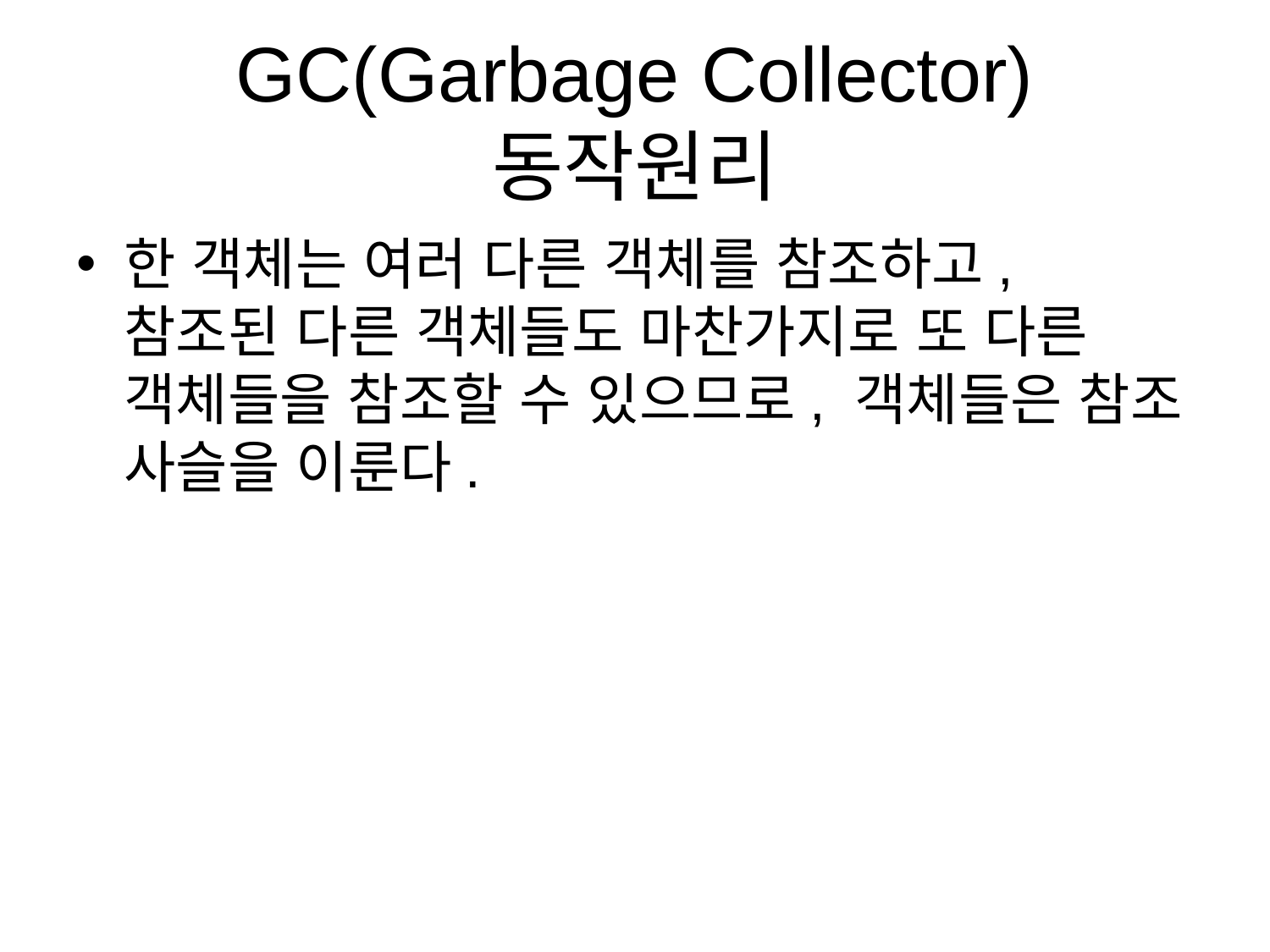

# GC(Garbage Collector) 동작원리
한 객체는 여러 다른 객체를 참조하고, 참조된 다른 객체들도 마찬가지로 또 다른 객체들을 참조할 수 있으므로, 객체들은 참조 사슬을 이룬다.